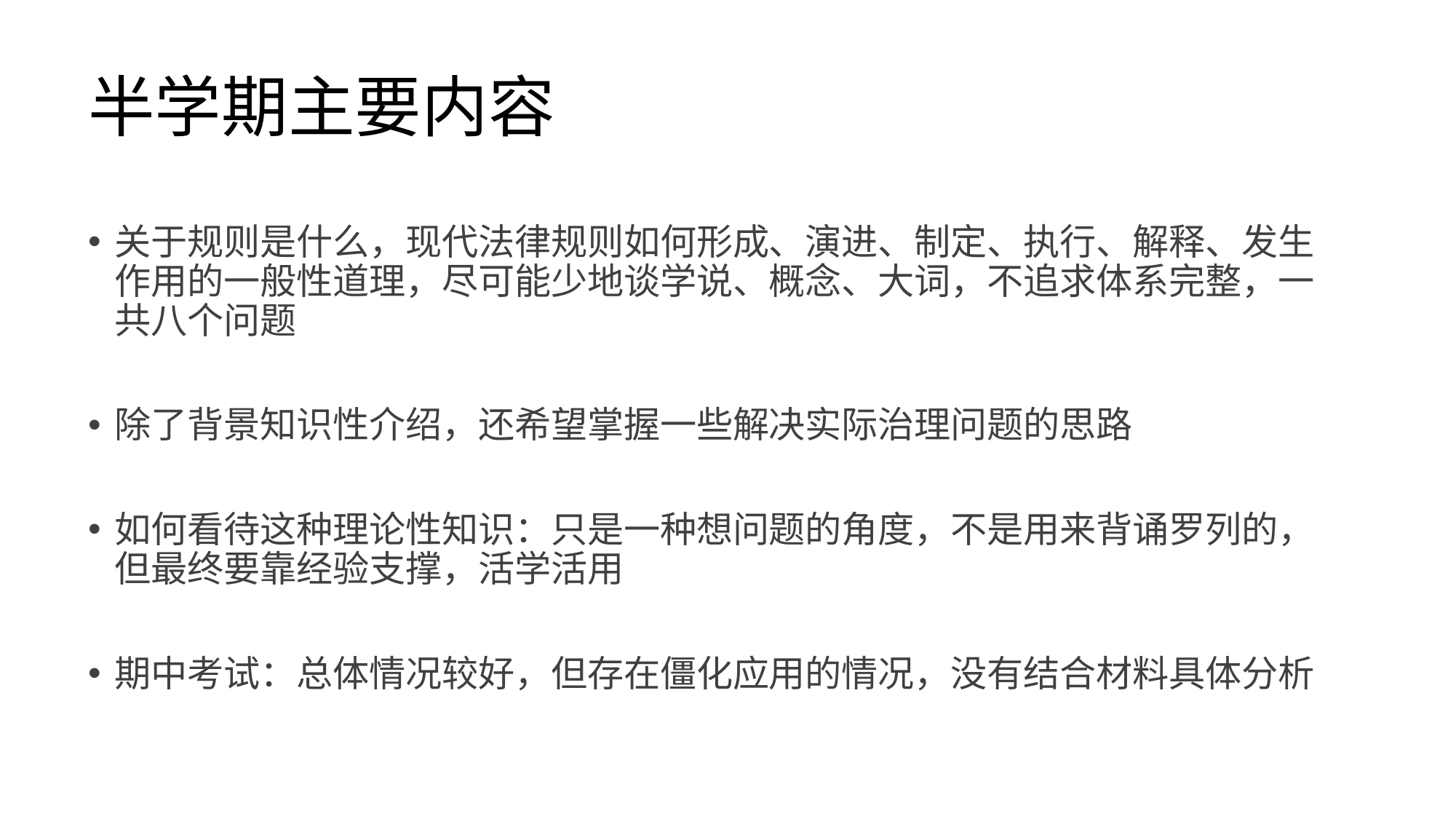

# 半学期主要内容
关于规则是什么，现代法律规则如何形成、演进、制定、执行、解释、发生作用的一般性道理，尽可能少地谈学说、概念、大词，不追求体系完整，一共八个问题

除了背景知识性介绍，还希望掌握一些解决实际治理问题的思路

如何看待这种理论性知识：只是一种想问题的角度，不是用来背诵罗列的，但最终要靠经验支撑，活学活用

期中考试：总体情况较好，但存在僵化应用的情况，没有结合材料具体分析